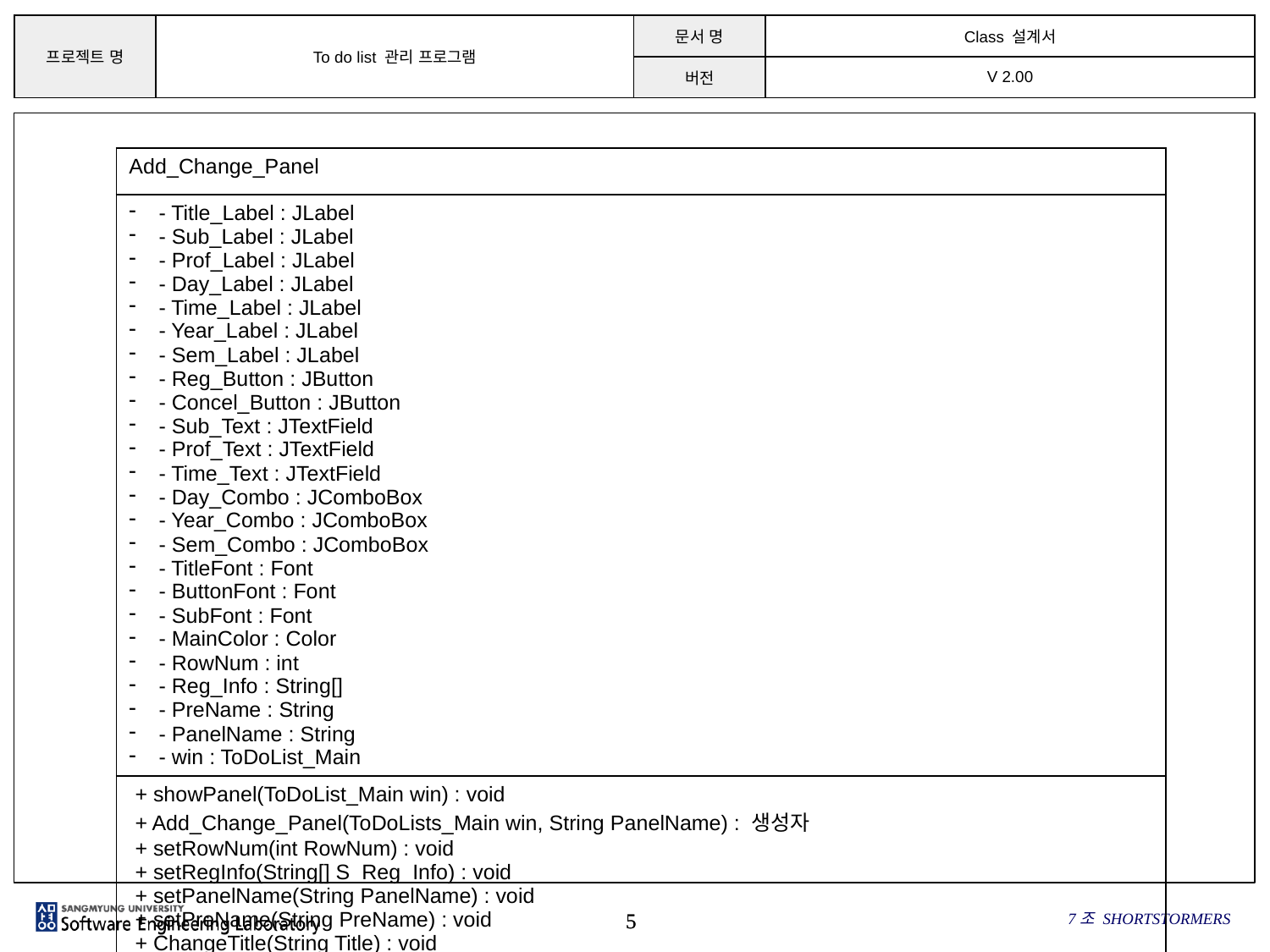

| Add\_Change\_Panel |
| --- |
| - Title\_Label : JLabel - Sub\_Label : JLabel - Prof\_Label : JLabel - Day\_Label : JLabel - Time\_Label : JLabel - Year\_Label : JLabel - Sem\_Label : JLabel - Reg\_Button : JButton - Concel\_Button : JButton - Sub\_Text : JTextField - Prof\_Text : JTextField - Time\_Text : JTextField - Day\_Combo : JComboBox - Year\_Combo : JComboBox - Sem\_Combo : JComboBox - TitleFont : Font - ButtonFont : Font - SubFont : Font - MainColor : Color - RowNum : int - Reg\_Info : String[] - PreName : String - PanelName : String - win : ToDoList\_Main |
| + showPanel(ToDoList\_Main win) : void + Add\_Change\_Panel(ToDoLists\_Main win, String PanelName) : 생성자 + setRowNum(int RowNum) : void + setRegInfo(String[] S\_Reg\_Info) : void + setPanelName(String PanelName) : void + setPreName(String PreName) : void + ChangeTitle(String Title) : void + ChangeMod(String[] Reg\_info) : void |
7조 SHORTSTORMERS